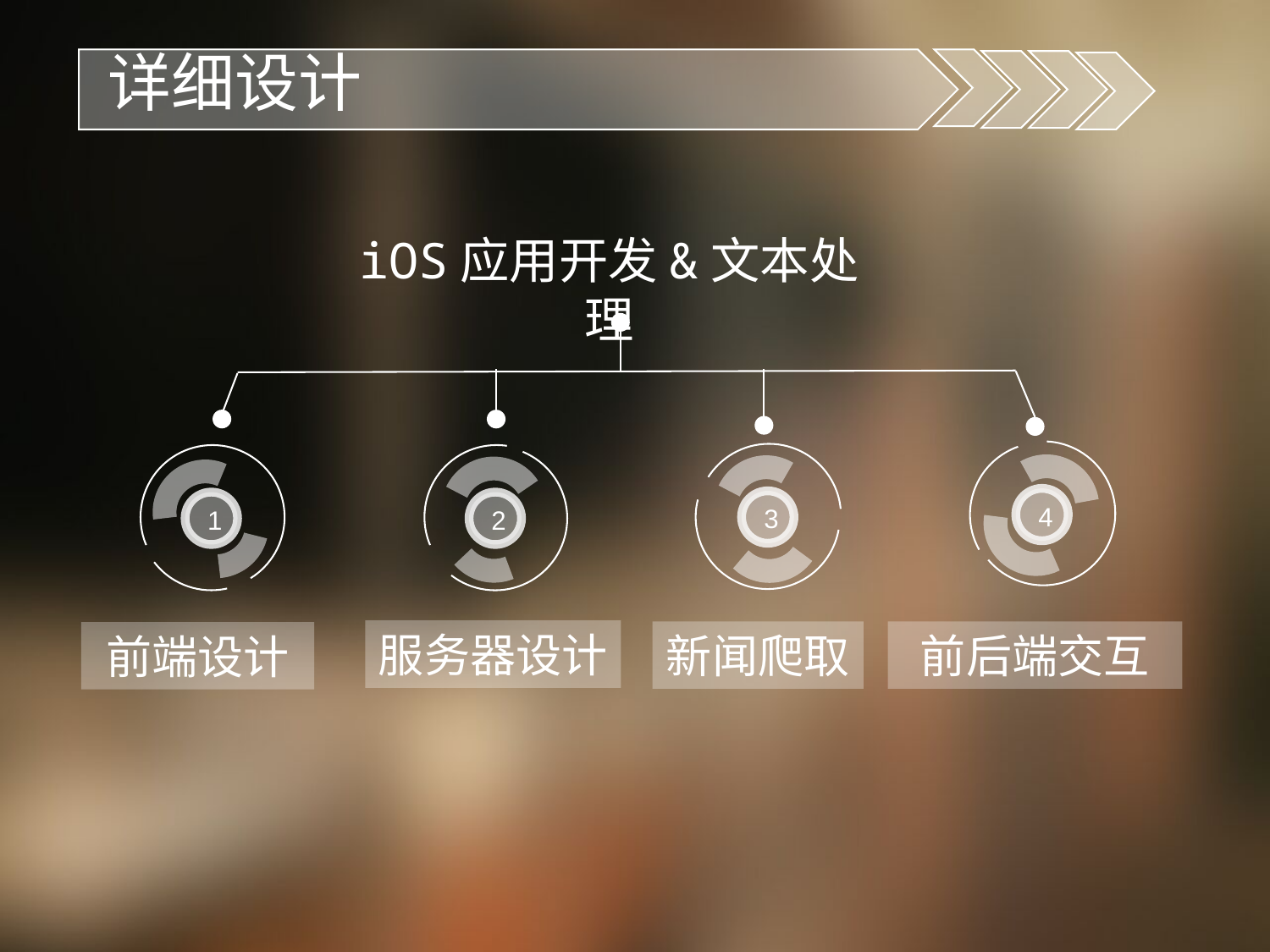

详细设计

iOS应用开发&文本处理

4

3

1

2
服务器设计
新闻爬取
前后端交互
前端设计